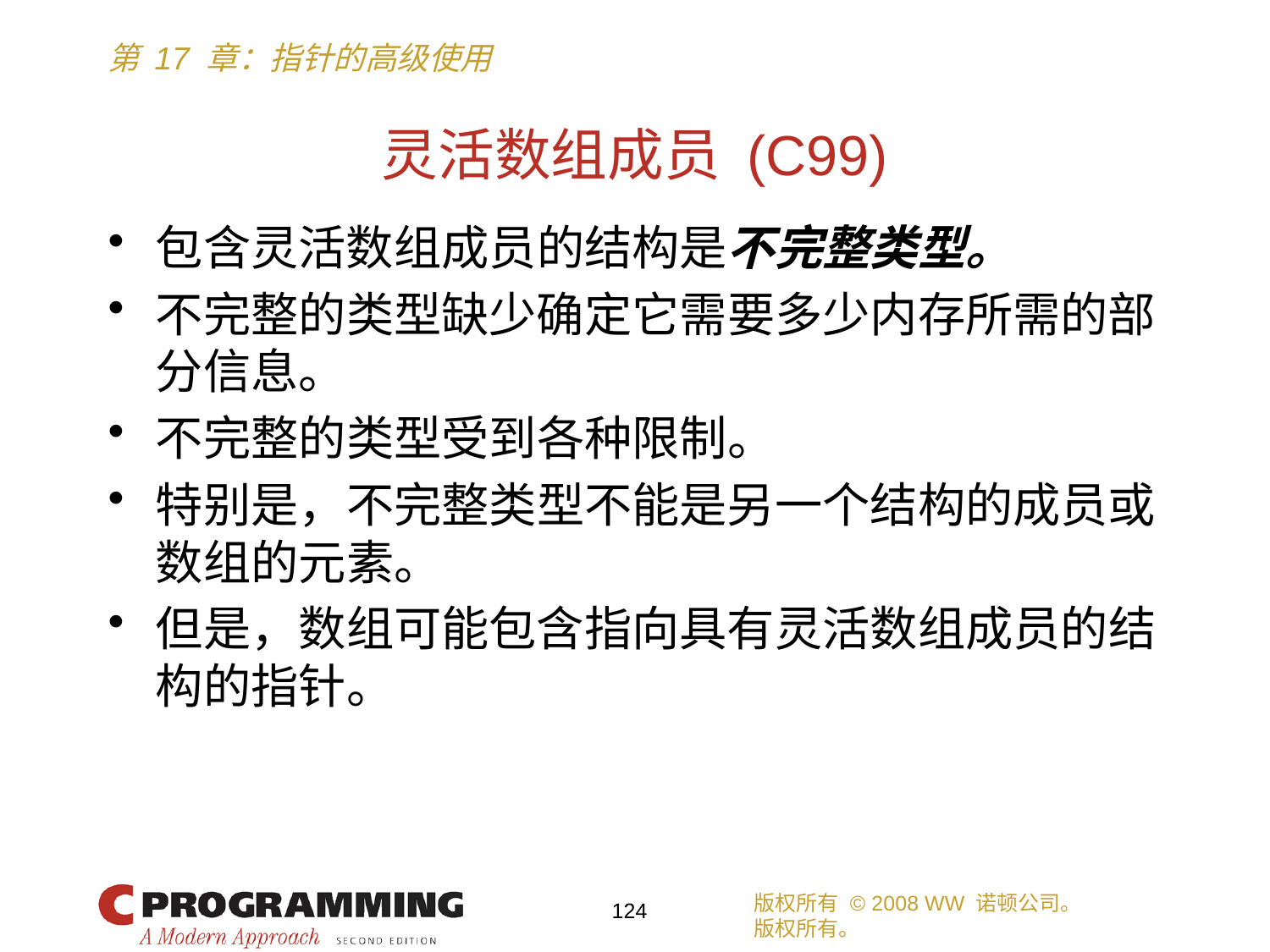

# 灵活数组成员 (C99)
包含灵活数组成员的结构是不完整类型。
不完整的类型缺少确定它需要多少内存所需的部分信息。
不完整的类型受到各种限制。
特别是，不完整类型不能是另一个结构的成员或数组的元素。
但是，数组可能包含指向具有灵活数组成员的结构的指针。
版权所有 © 2008 WW 诺顿公司。
版权所有。
124